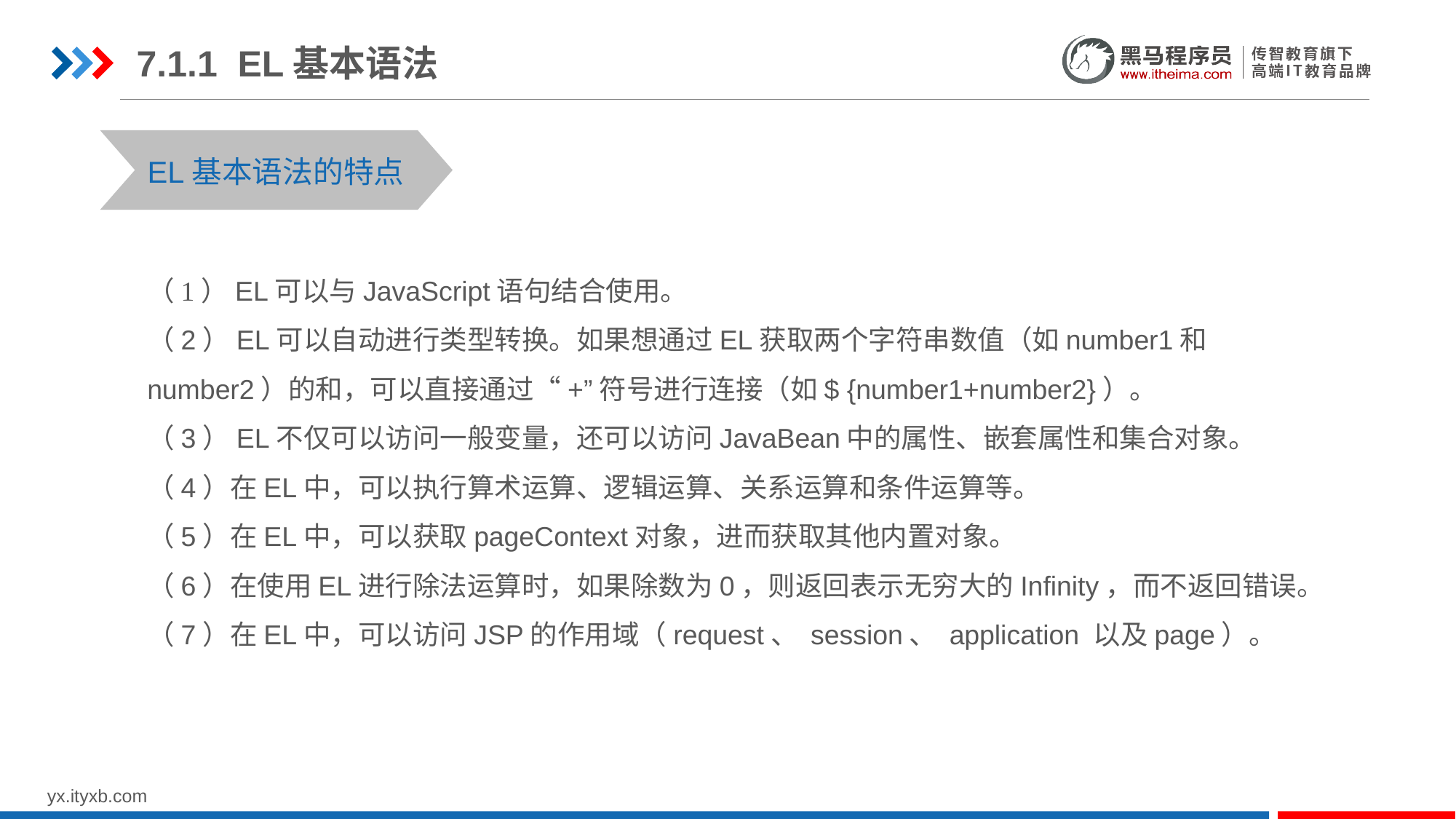

7.1.1  EL基本语法

EL基本语法的特点
（1）EL可以与JavaScript语句结合使用。
（2）EL可以自动进行类型转换。如果想通过EL获取两个字符串数值（如number1和number2）的和，可以直接通过“+”符号进行连接（如$ {number1+number2}）。
（3）EL不仅可以访问一般变量，还可以访问JavaBean中的属性、嵌套属性和集合对象。
（4）在EL中，可以执行算术运算、逻辑运算、关系运算和条件运算等。
（5）在EL中，可以获取pageContext对象，进而获取其他内置对象。
（6）在使用EL进行除法运算时，如果除数为0，则返回表示无穷大的Infinity，而不返回错误。
（7）在EL中，可以访问JSP的作用域（request、 session、 application 以及page）。